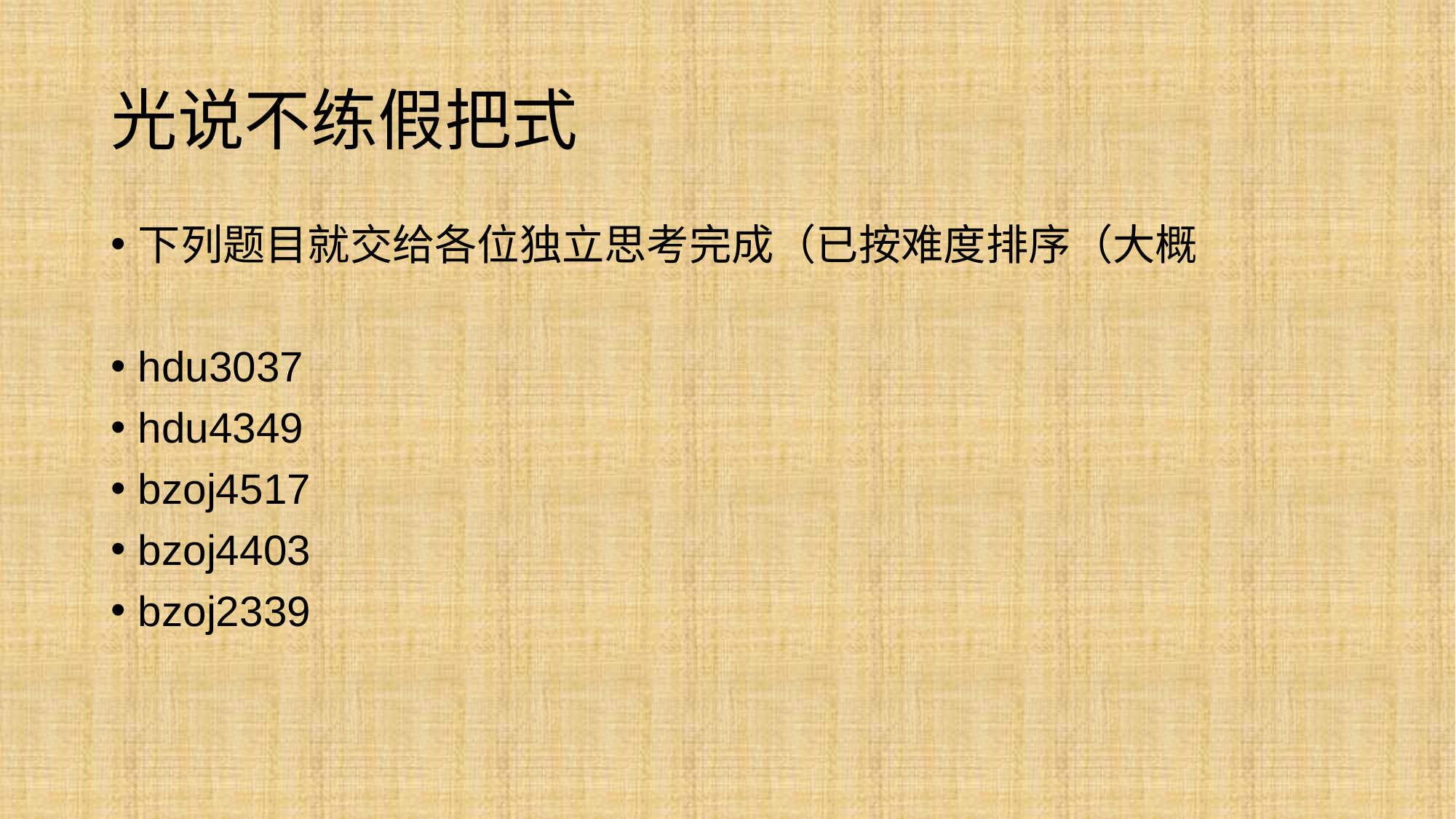

# 光说不练假把式
下列题目就交给各位独立思考完成（已按难度排序（大概

hdu3037
hdu4349
bzoj4517
bzoj4403
bzoj2339